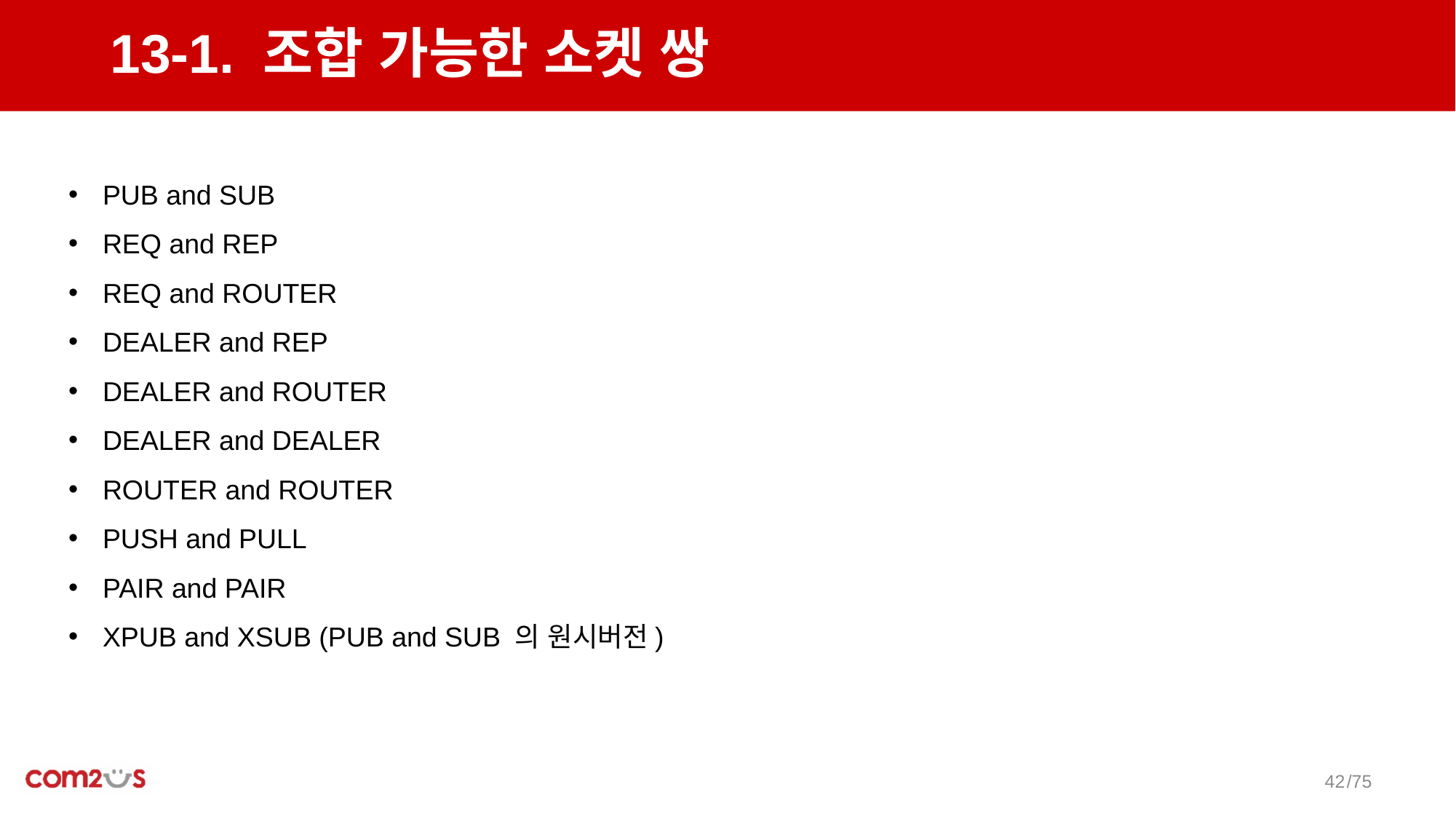

# 13-1. 조합 가능한 소켓 쌍
PUB and SUB
REQ and REP
REQ and ROUTER
DEALER and REP
DEALER and ROUTER
DEALER and DEALER
ROUTER and ROUTER
PUSH and PULL
PAIR and PAIR
XPUB and XSUB (PUB and SUB 의 원시버전)

42